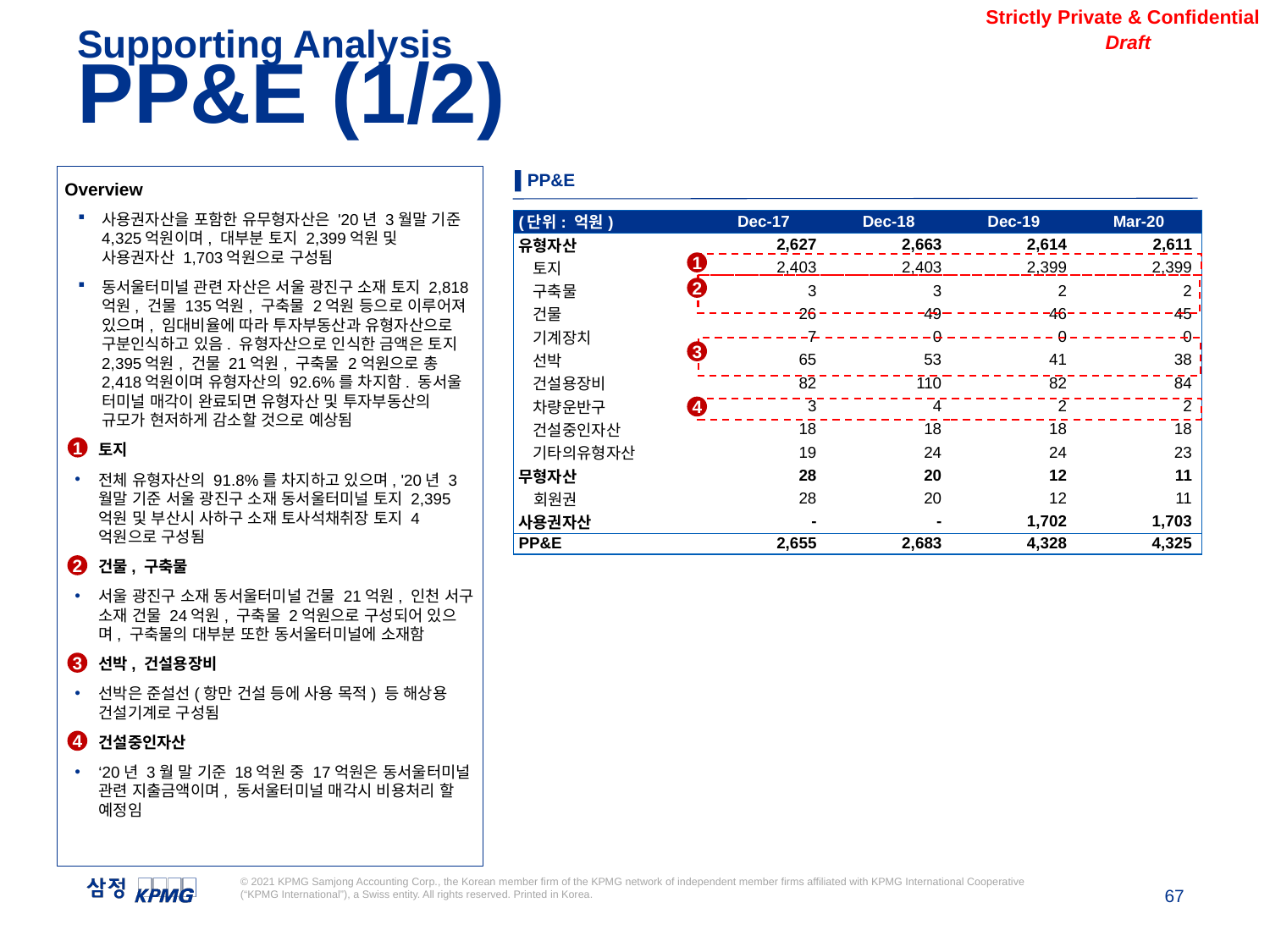

Supporting Analysis
PP&E (1/2)
▌PP&E

Overview
사용권자산을 포함한 유무형자산은 '20년 3월말 기준 4,325억원이며, 대부분 토지 2,399억원 및 사용권자산 1,703억원으로 구성됨
동서울터미널 관련 자산은 서울 광진구 소재 토지 2,818억원, 건물 135억원, 구축물 2억원 등으로 이루어져 있으며, 임대비율에 따라 투자부동산과 유형자산으로 구분인식하고 있음. 유형자산으로 인식한 금액은 토지 2,395억원, 건물 21억원, 구축물 2억원으로 총 2,418억원이며 유형자산의 92.6%를 차지함. 동서울 터미널 매각이 완료되면 유형자산 및 투자부동산의 규모가 현저하게 감소할 것으로 예상됨
토지
전체 유형자산의 91.8%를 차지하고 있으며, '20년 3월말 기준 서울 광진구 소재 동서울터미널 토지 2,395억원 및 부산시 사하구 소재 토사석채취장 토지 4억원으로 구성됨
건물, 구축물
서울 광진구 소재 동서울터미널 건물 21억원, 인천 서구 소재 건물 24억원, 구축물 2억원으로 구성되어 있으며, 구축물의 대부분 또한 동서울터미널에 소재함
선박, 건설용장비
선박은 준설선(항만 건설 등에 사용 목적) 등 해상용 건설기계로 구성됨
건설중인자산
‘20년 3월 말 기준 18억원 중 17억원은 동서울터미널 관련 지출금액이며, 동서울터미널 매각시 비용처리 할 예정임
| (단위: 억원) | Dec-17 | Dec-18 | Dec-19 | Mar-20 |
| --- | --- | --- | --- | --- |
| 유형자산 | 2,627 | 2,663 | 2,614 | 2,611 |
| 토지 | 2,403 | 2,403 | 2,399 | 2,399 |
| 구축물 | 3 | 3 | 2 | 2 |
| 건물 | 26 | 49 | 46 | 45 |
| 기계장치 | 7 | 0 | 0 | 0 |
| 선박 | 65 | 53 | 41 | 38 |
| 건설용장비 | 82 | 110 | 82 | 84 |
| 차량운반구 | 3 | 4 | 2 | 2 |
| 건설중인자산 | 18 | 18 | 18 | 18 |
| 기타의유형자산 | 19 | 24 | 24 | 23 |
| 무형자산 | 28 | 20 | 12 | 11 |
| 회원권 | 28 | 20 | 12 | 11 |
| 사용권자산 | - | - | 1,702 | 1,703 |
| PP&E | 2,655 | 2,683 | 4,328 | 4,325 |
1

2

3
4

1
2
3
4